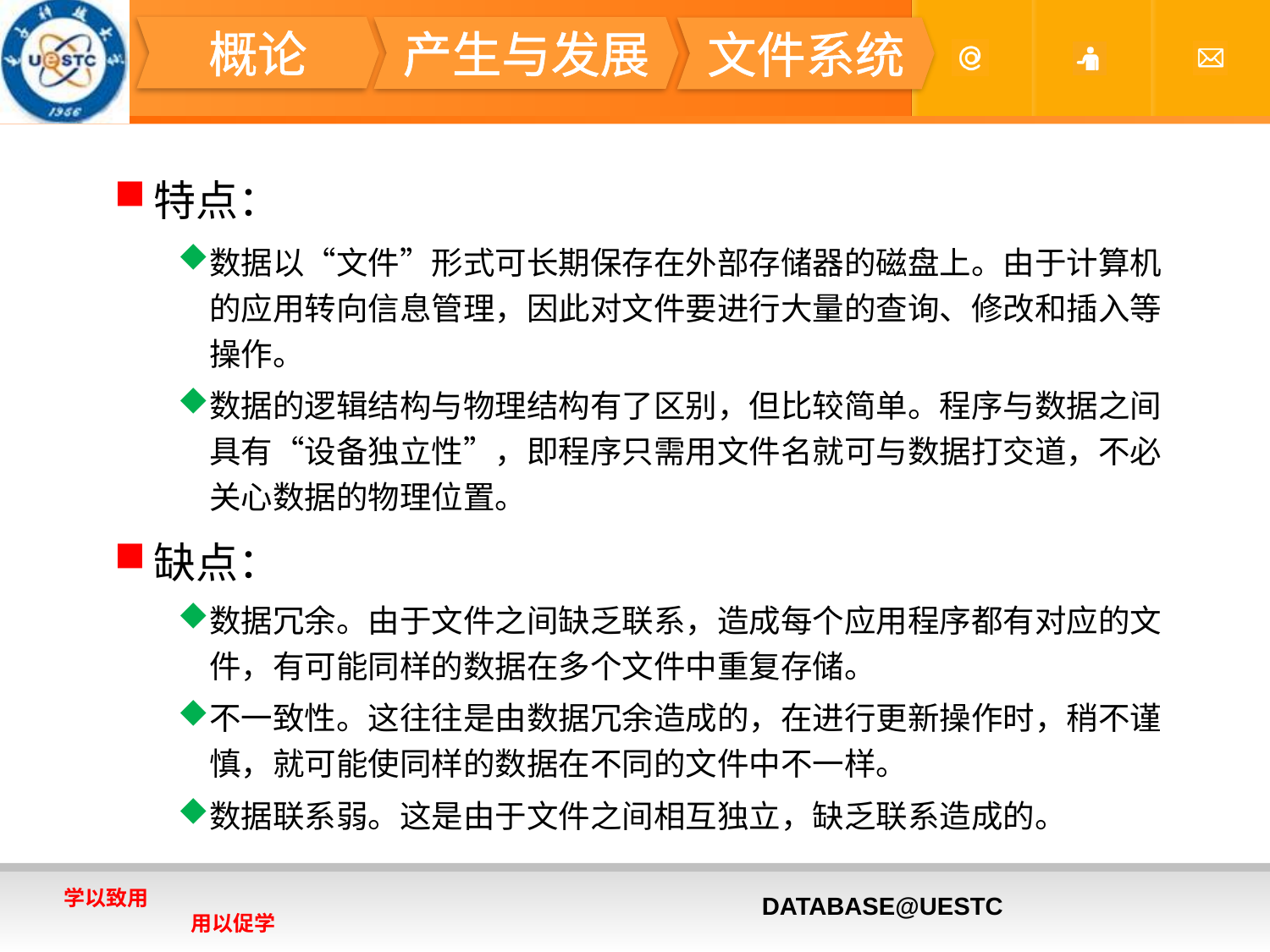

#
概论
产生与发展
文件系统
特点：
数据以“文件”形式可长期保存在外部存储器的磁盘上。由于计算机的应用转向信息管理，因此对文件要进行大量的查询、修改和插入等操作。
数据的逻辑结构与物理结构有了区别，但比较简单。程序与数据之间具有“设备独立性”，即程序只需用文件名就可与数据打交道，不必关心数据的物理位置。
缺点：
数据冗余。由于文件之间缺乏联系，造成每个应用程序都有对应的文件，有可能同样的数据在多个文件中重复存储。
不一致性。这往往是由数据冗余造成的，在进行更新操作时，稍不谨慎，就可能使同样的数据在不同的文件中不一样。
数据联系弱。这是由于文件之间相互独立，缺乏联系造成的。